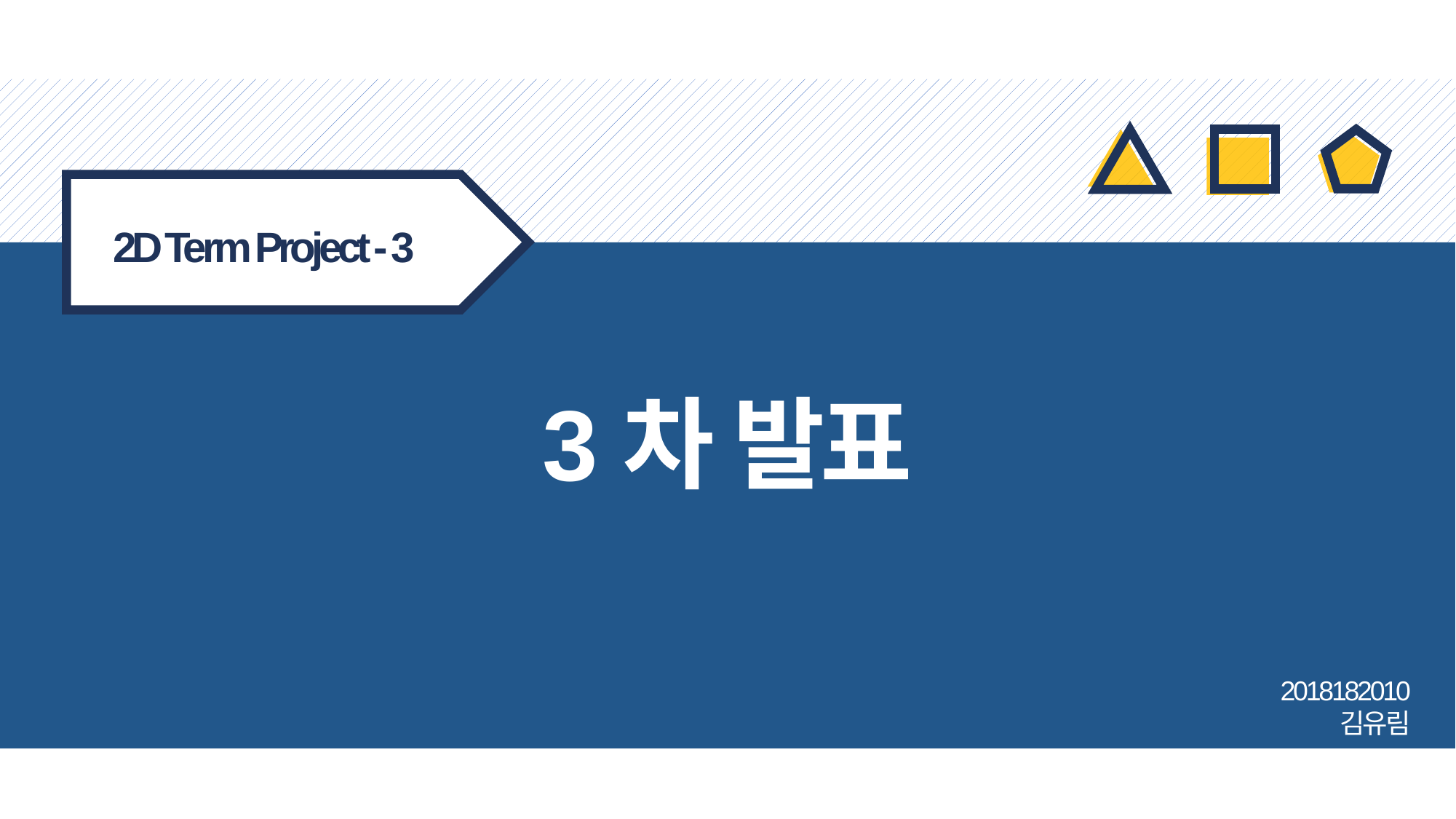

2D Term Project - 3

3차 발표
2018182010
김유림